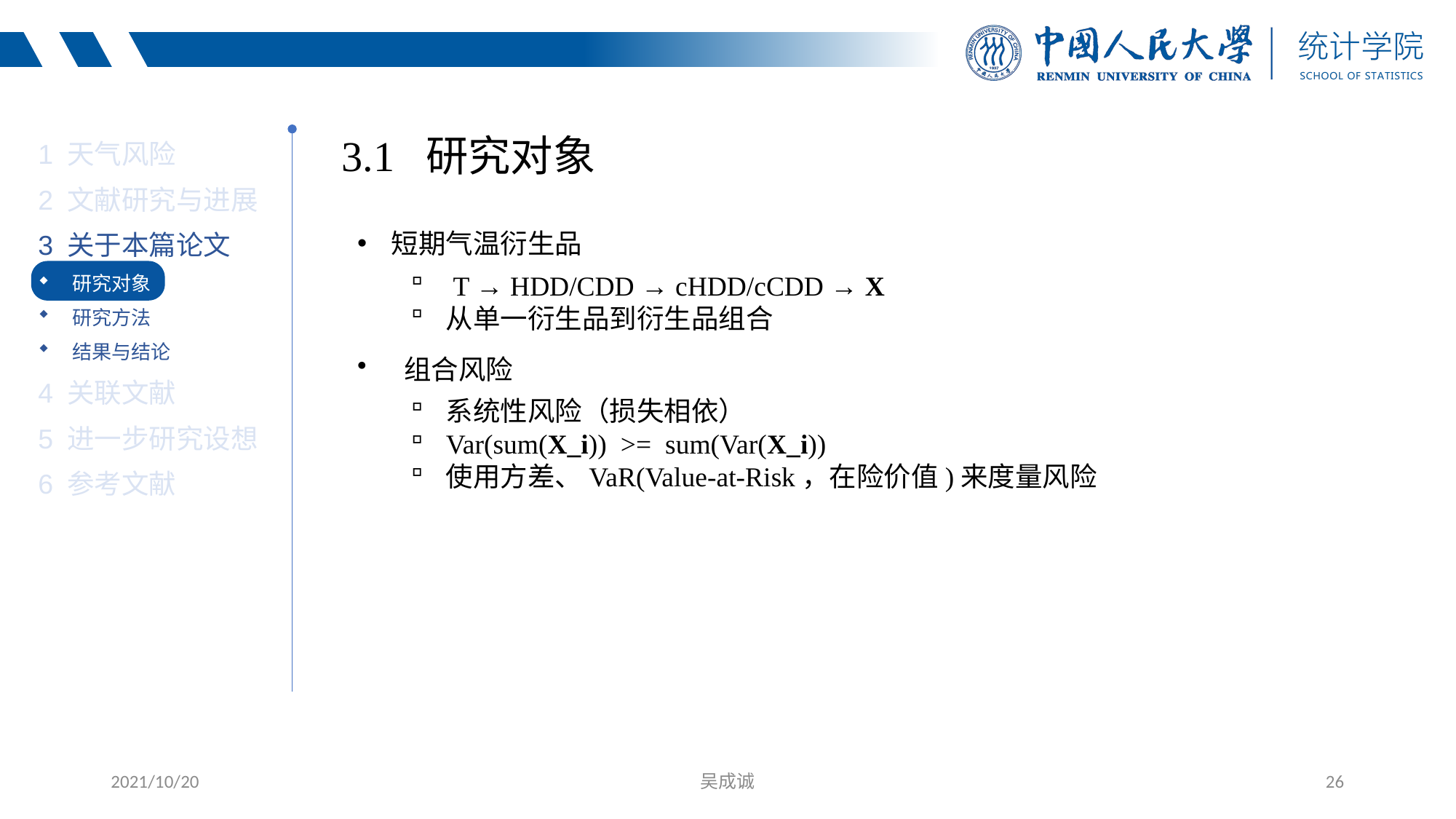

1 天气风险
2 文献研究与进展
3 关于本篇论文
研究对象
研究方法
结果与结论
4 关联文献
5 进一步研究设想
6 参考文献
3.1  研究对象
短期气温衍生品
 T → HDD/CDD → cHDD/cCDD → X
从单一衍生品到衍生品组合
 组合风险
系统性风险（损失相依）
Var(sum(X_i))  >=  sum(Var(X_i))
使用方差、VaR(Value-at-Risk，在险价值)来度量风险

2021/10/20
吴成诚
26